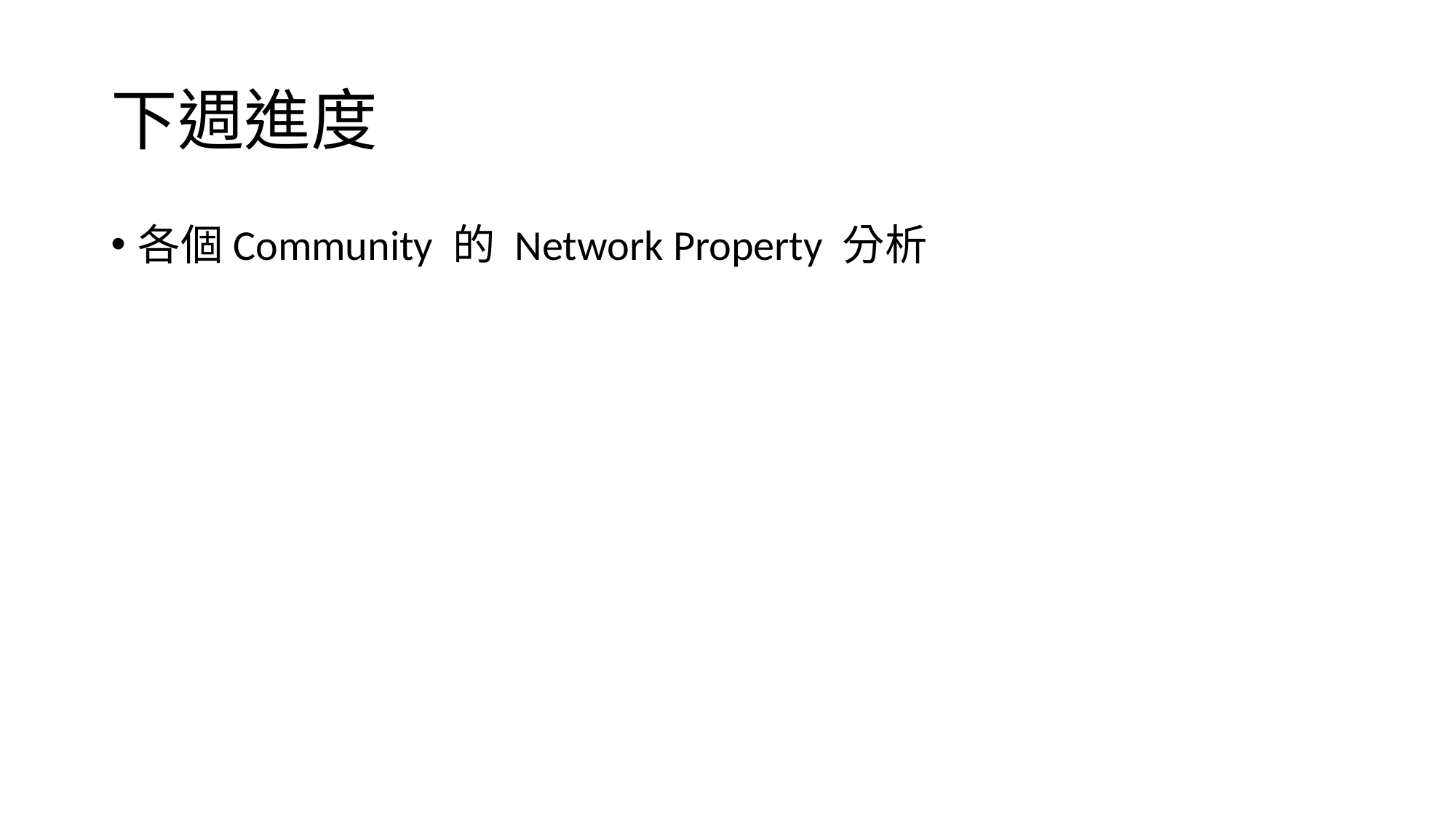

# 下週進度
各個Community 的 Network Property 分析